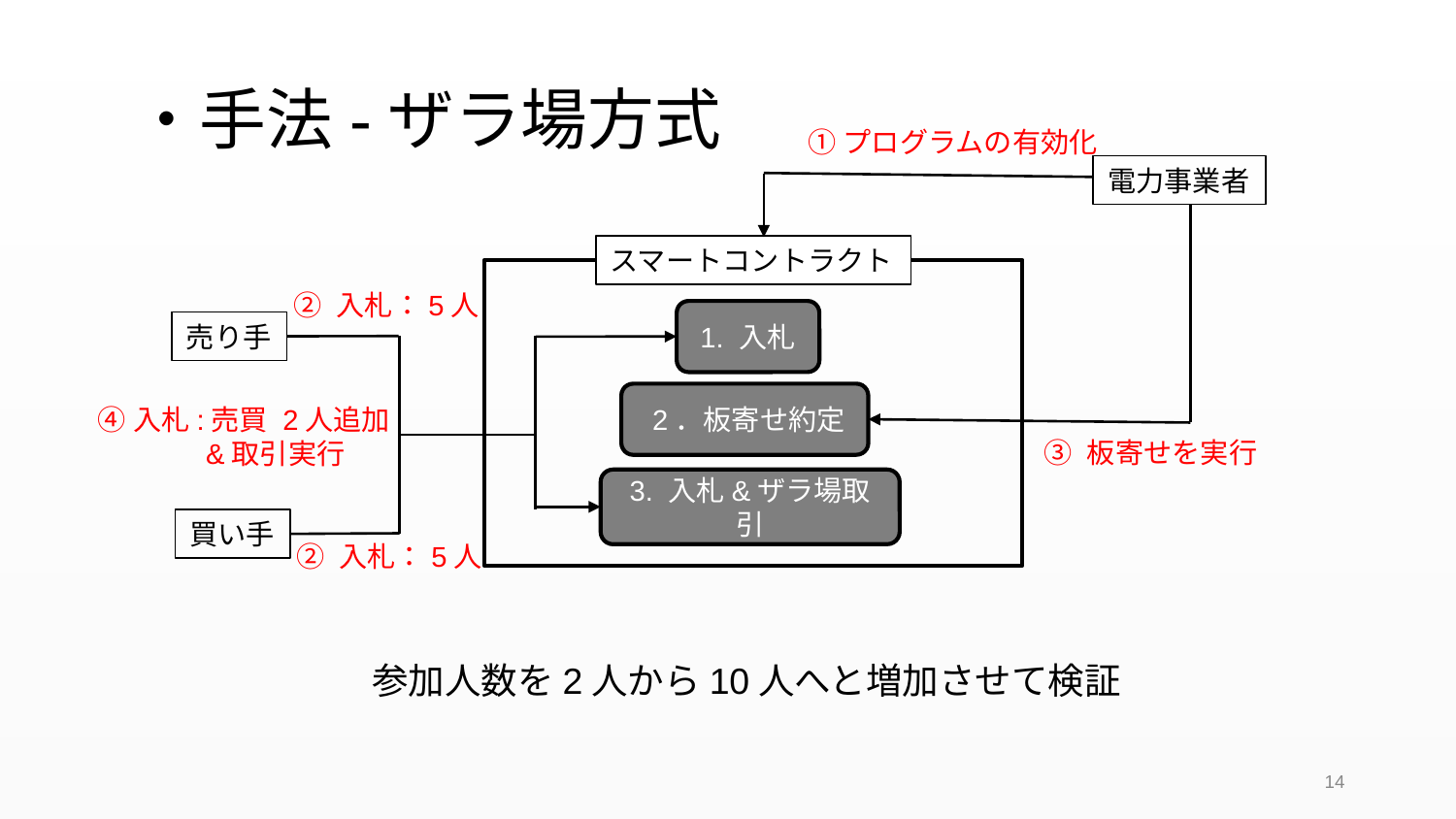

# ・手法-ザラ場方式
①プログラムの有効化
電力事業者
スマートコントラクト

② 入札：5人
1. 入札
売り手
 2．板寄せ約定
④入札:売買 2人追加
　　　  &取引実行
③ 板寄せを実行
3. 入札&ザラ場取引
買い手
② 入札：5人
参加人数を2人から10人へと増加させて検証
14